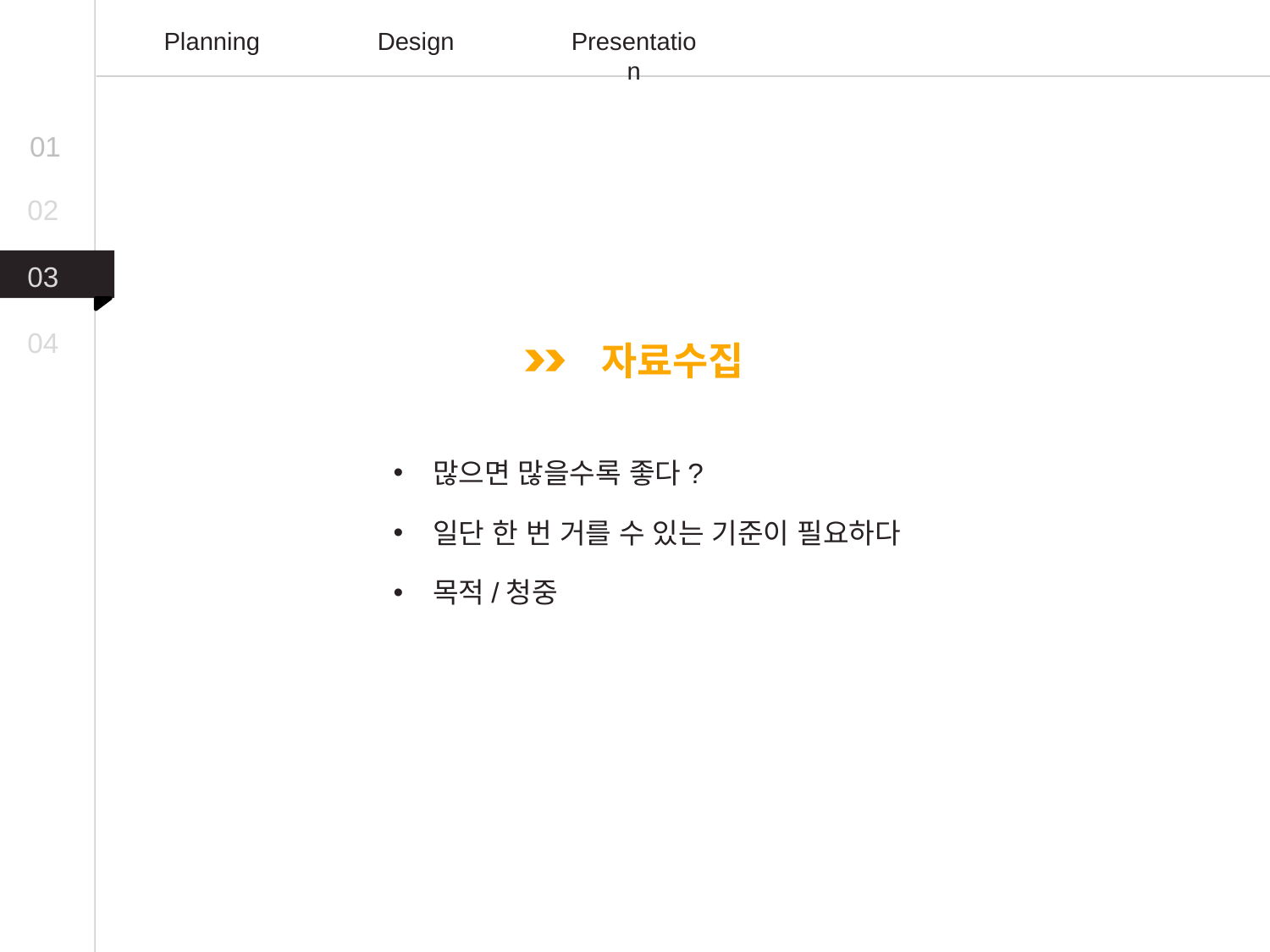

Planning
Design
Presentation
01
02

03

04
자료수집

많으면 많을수록 좋다?
일단 한 번 거를 수 있는 기준이 필요하다
목적/청중